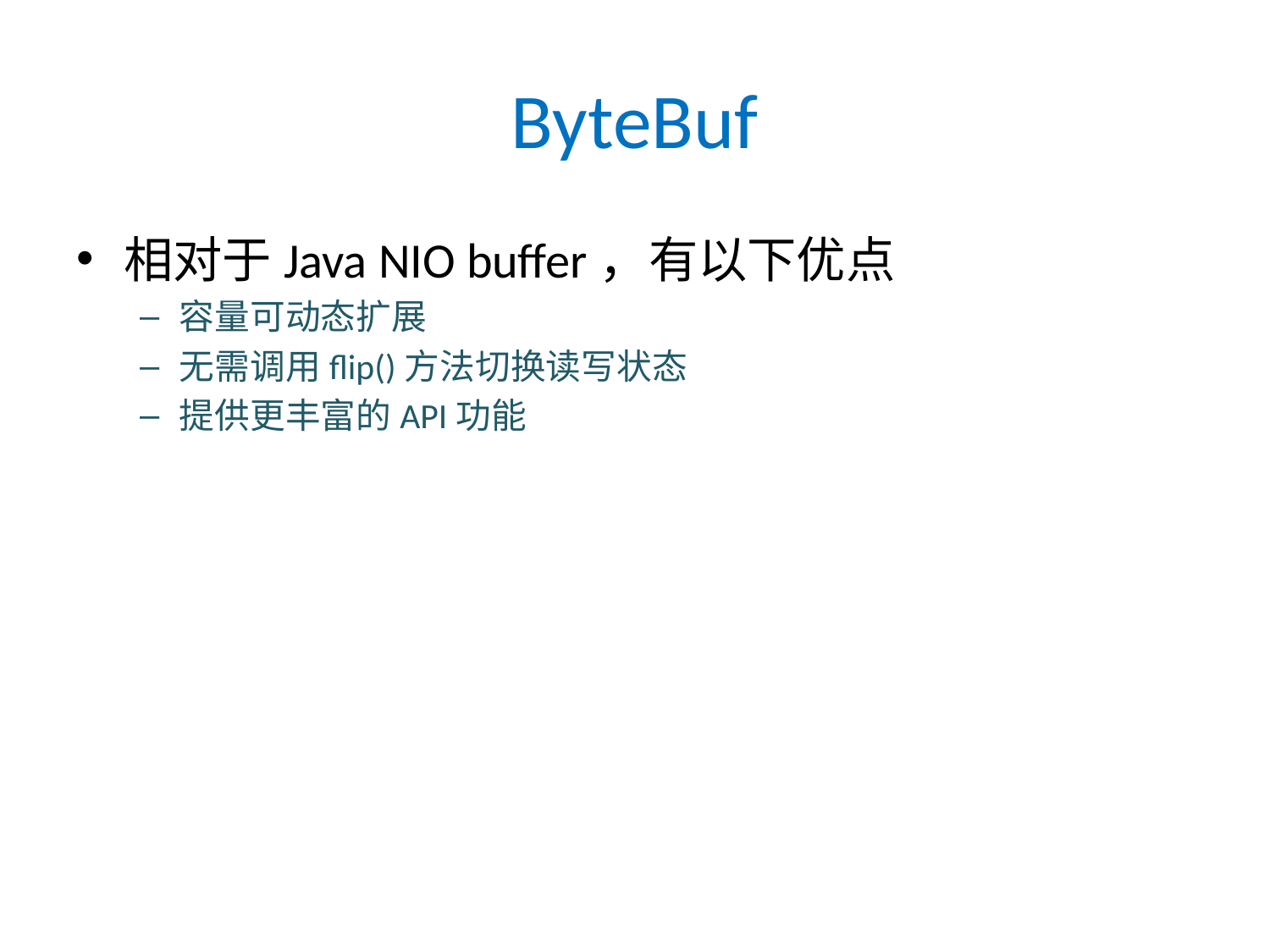

# ByteBuf
相对于Java NIO buffer，有以下优点
容量可动态扩展
无需调用flip()方法切换读写状态
提供更丰富的API功能